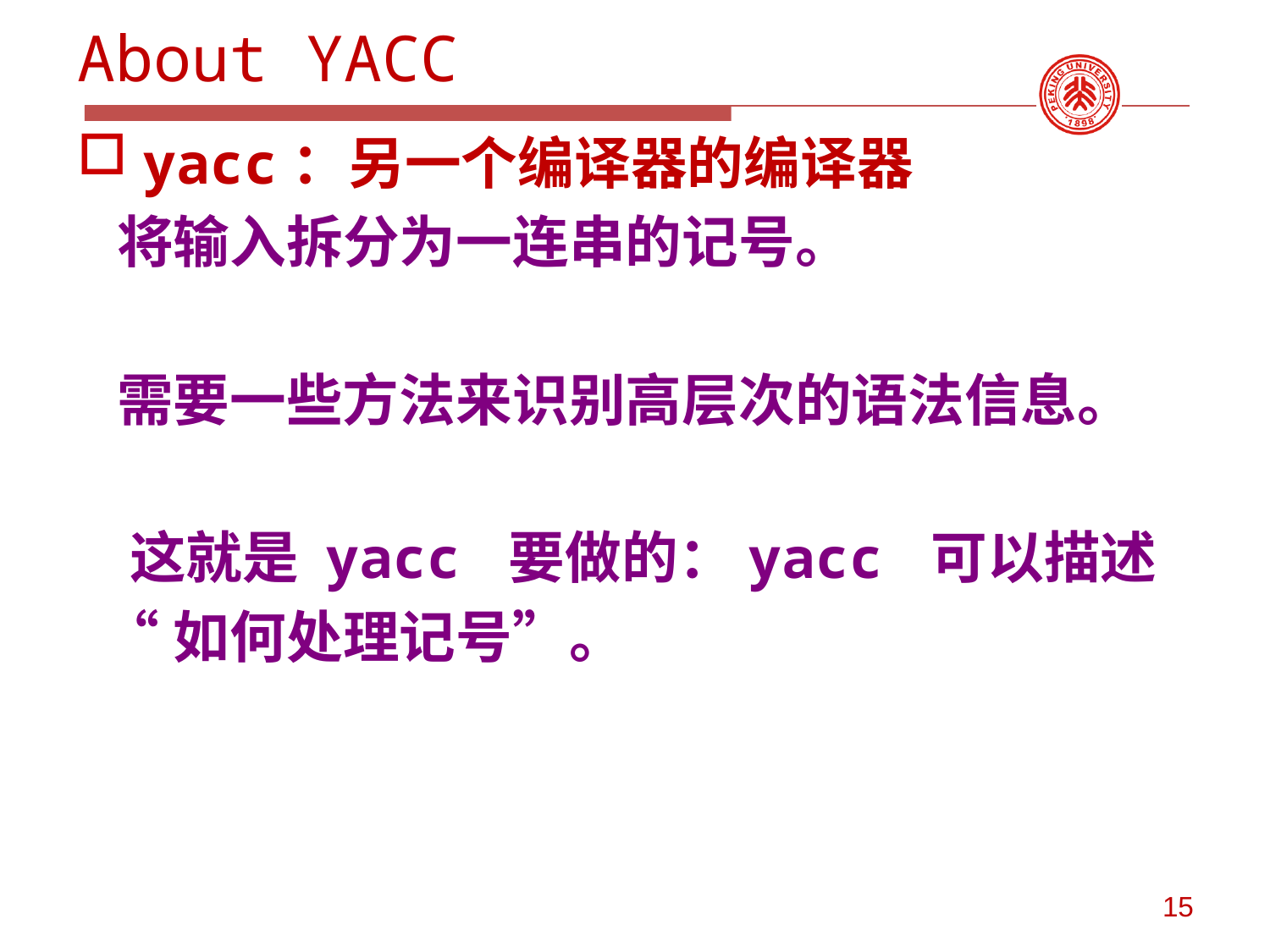

# About YACC
yacc：另一个编译器的编译器
  将输入拆分为一连串的记号。

  需要一些方法来识别高层次的语法信息。

   这就是 yacc 要做的：yacc 可以描述
  “如何处理记号”。

15